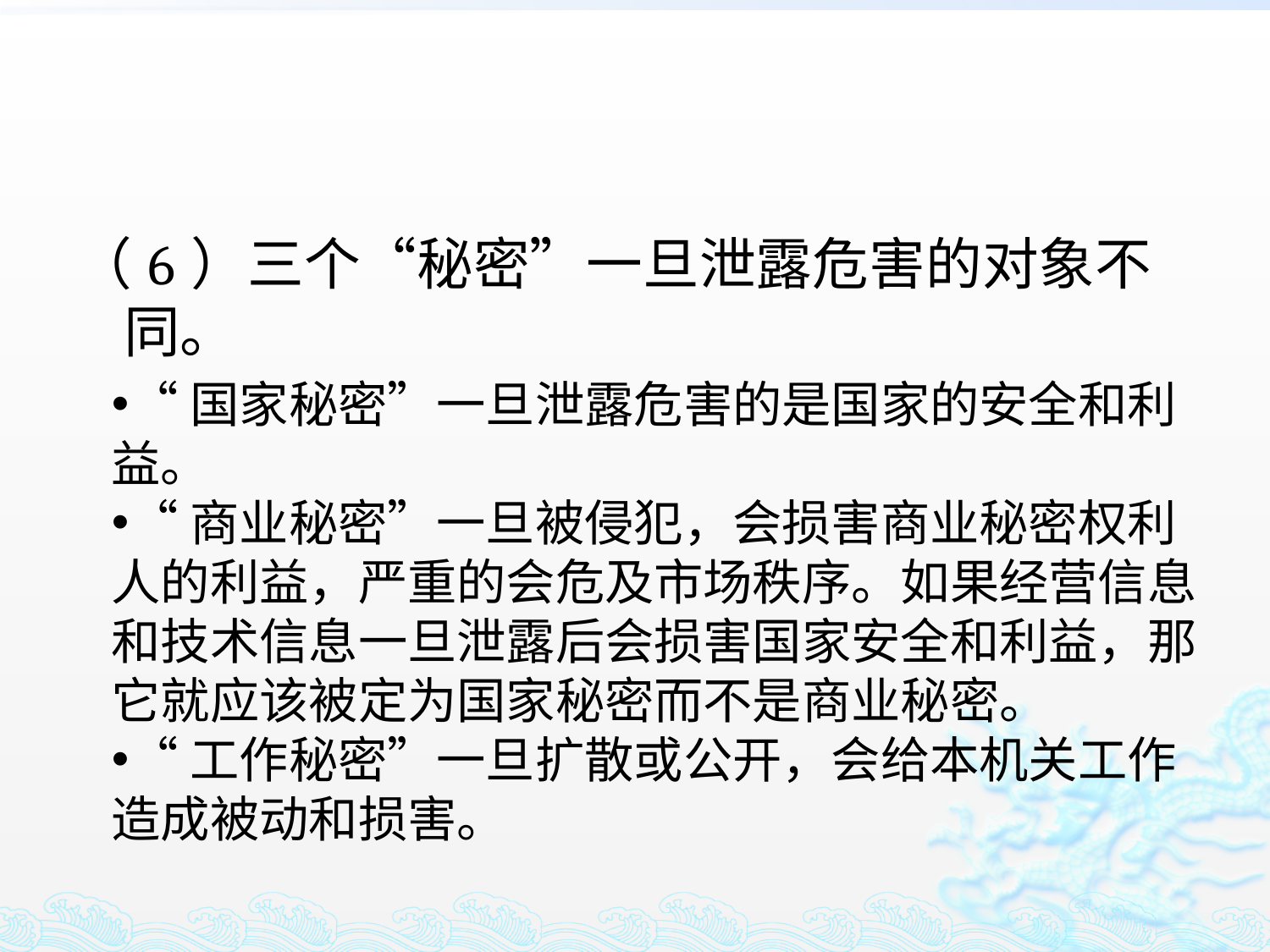

#
（6）三个“秘密”一旦泄露危害的对象不同。

“国家秘密”一旦泄露危害的是国家的安全和利益。
“商业秘密”一旦被侵犯，会损害商业秘密权利人的利益，严重的会危及市场秩序。如果经营信息和技术信息一旦泄露后会损害国家安全和利益，那它就应该被定为国家秘密而不是商业秘密。
“工作秘密”一旦扩散或公开，会给本机关工作造成被动和损害。